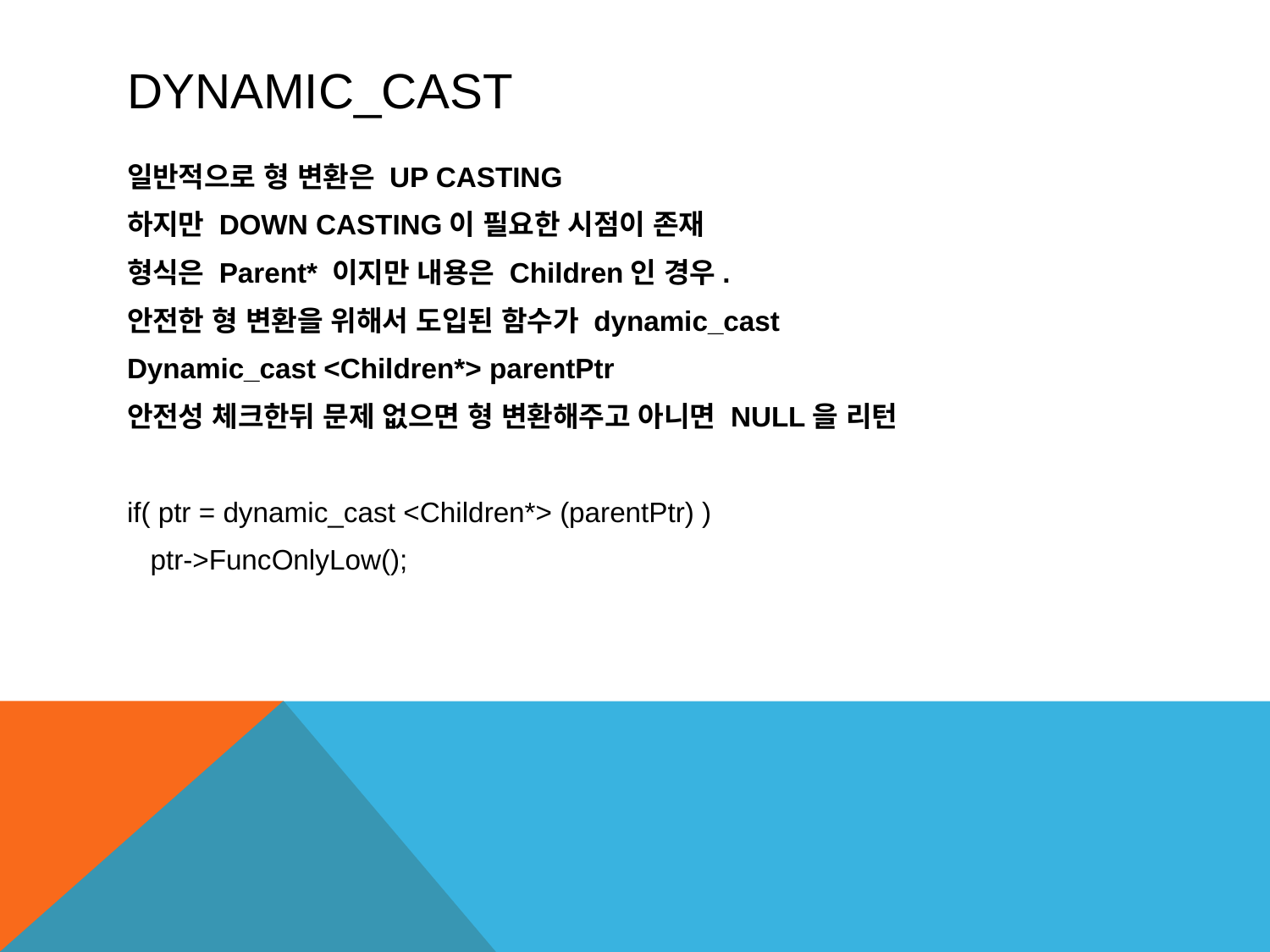

# Dynamic_Cast
일반적으로 형 변환은 UP CASTING
하지만 DOWN CASTING이 필요한 시점이 존재
형식은 Parent* 이지만 내용은 Children인 경우.
안전한 형 변환을 위해서 도입된 함수가 dynamic_cast
Dynamic_cast <Children*> parentPtr
안전성 체크한뒤 문제 없으면 형 변환해주고 아니면 NULL을 리턴

if( ptr = dynamic_cast <Children*> (parentPtr) )
   ptr->FuncOnlyLow();